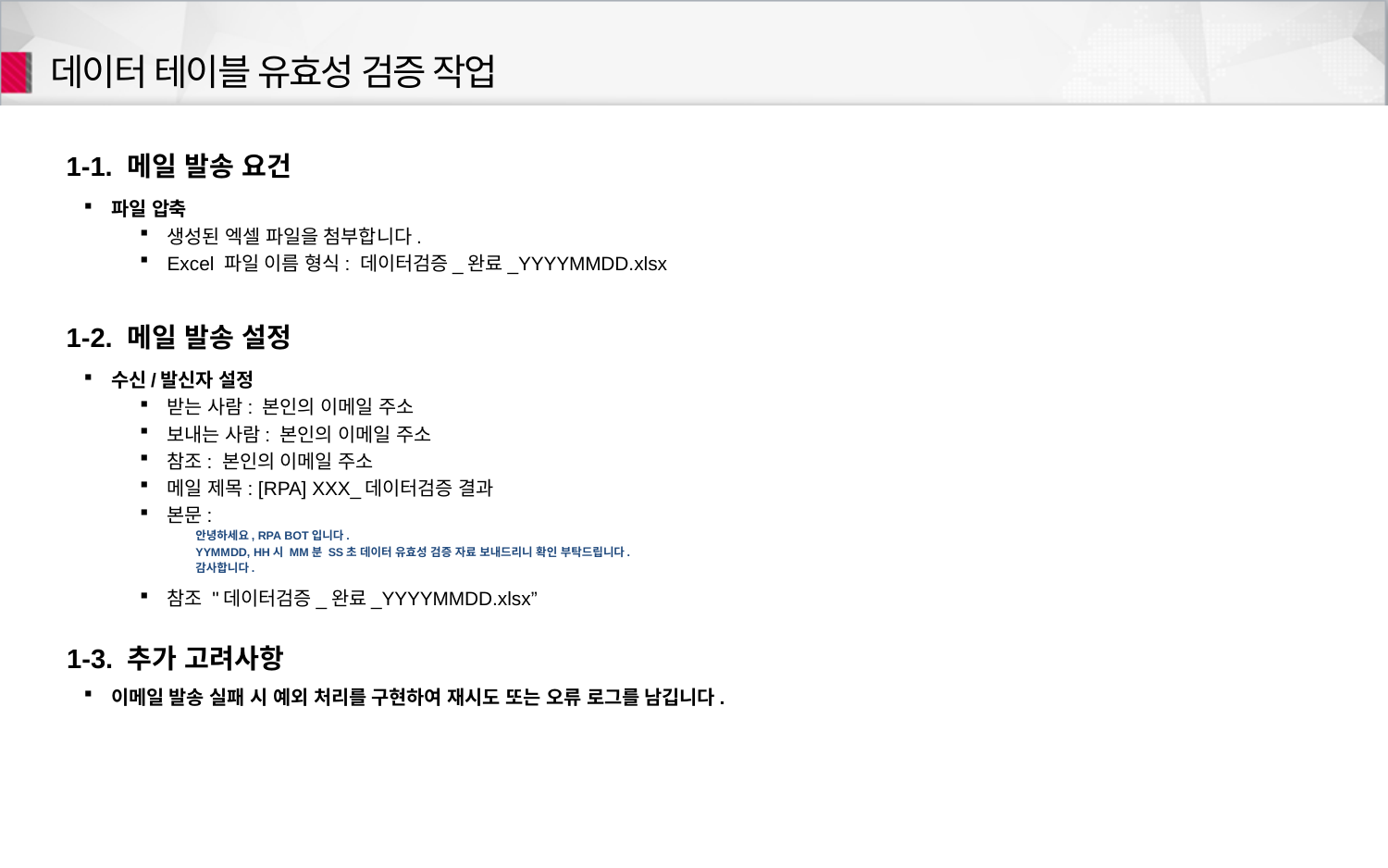

# 데이터 테이블 유효성 검증 작업
1-1. 메일 발송 요건
파일 압축
생성된 엑셀 파일을 첨부합니다.
Excel 파일 이름 형식: 데이터검증_완료_YYYYMMDD.xlsx
1-2. 메일 발송 설정
수신/발신자 설정
받는 사람: 본인의 이메일 주소
보내는 사람: 본인의 이메일 주소
참조: 본인의 이메일 주소
메일 제목: [RPA] XXX_데이터검증 결과
본문:
안녕하세요, RPA BOT입니다.
YYMMDD, HH시 MM분 SS초 데이터 유효성 검증 자료 보내드리니 확인 부탁드립니다.
감사합니다.

참조 "데이터검증_완료_YYYYMMDD.xlsx”
1-3. 추가 고려사항
이메일 발송 실패 시 예외 처리를 구현하여 재시도 또는 오류 로그를 남깁니다.